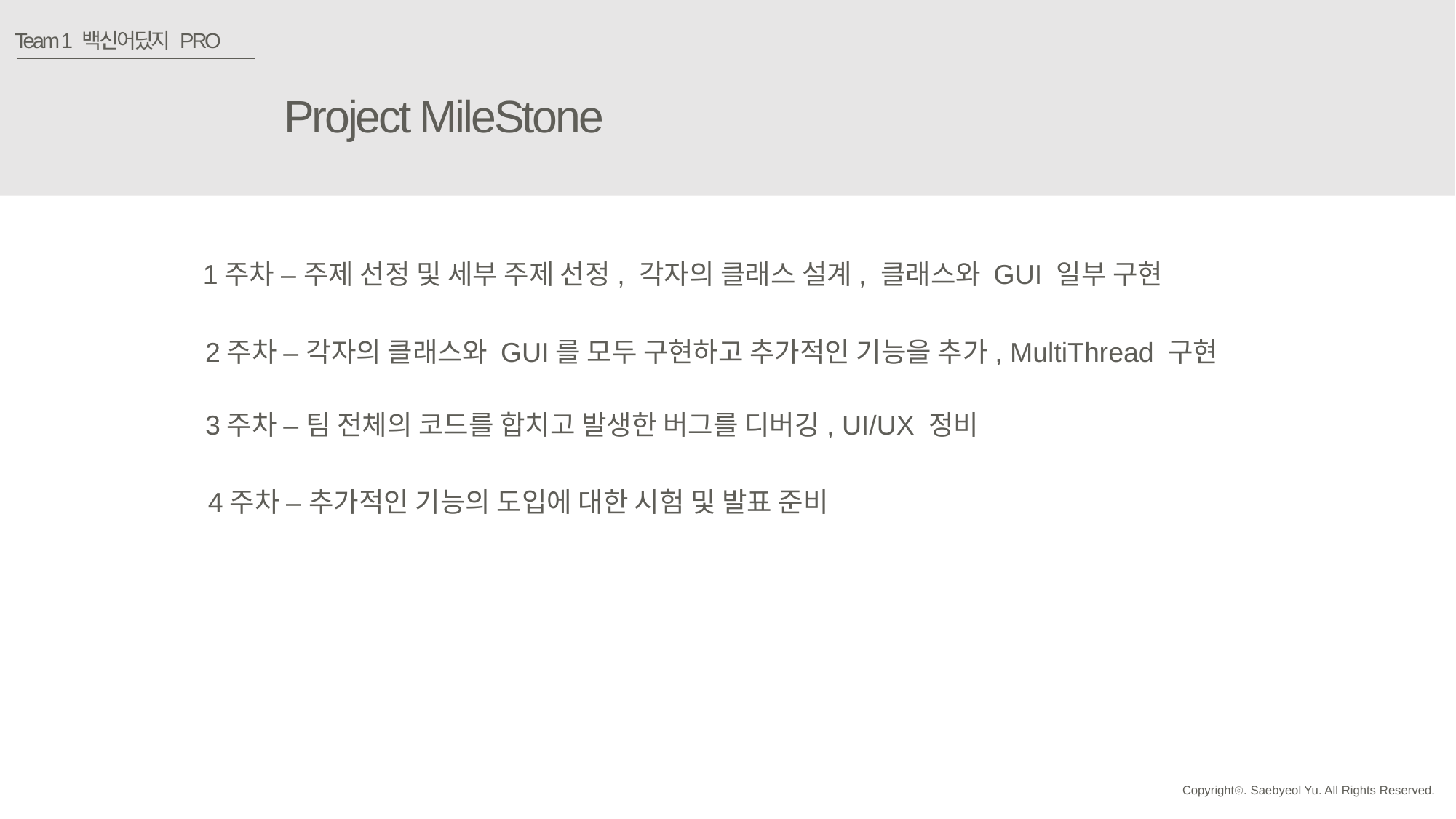

Team 1 백신어딨지 PRO

Project MileStone
1주차 – 주제 선정 및 세부 주제 선정, 각자의 클래스 설계, 클래스와 GUI 일부 구현
2주차 – 각자의 클래스와 GUI를 모두 구현하고 추가적인 기능을 추가, MultiThread 구현
3주차 – 팀 전체의 코드를 합치고 발생한 버그를 디버깅, UI/UX 정비
4주차 – 추가적인 기능의 도입에 대한 시험 및 발표 준비